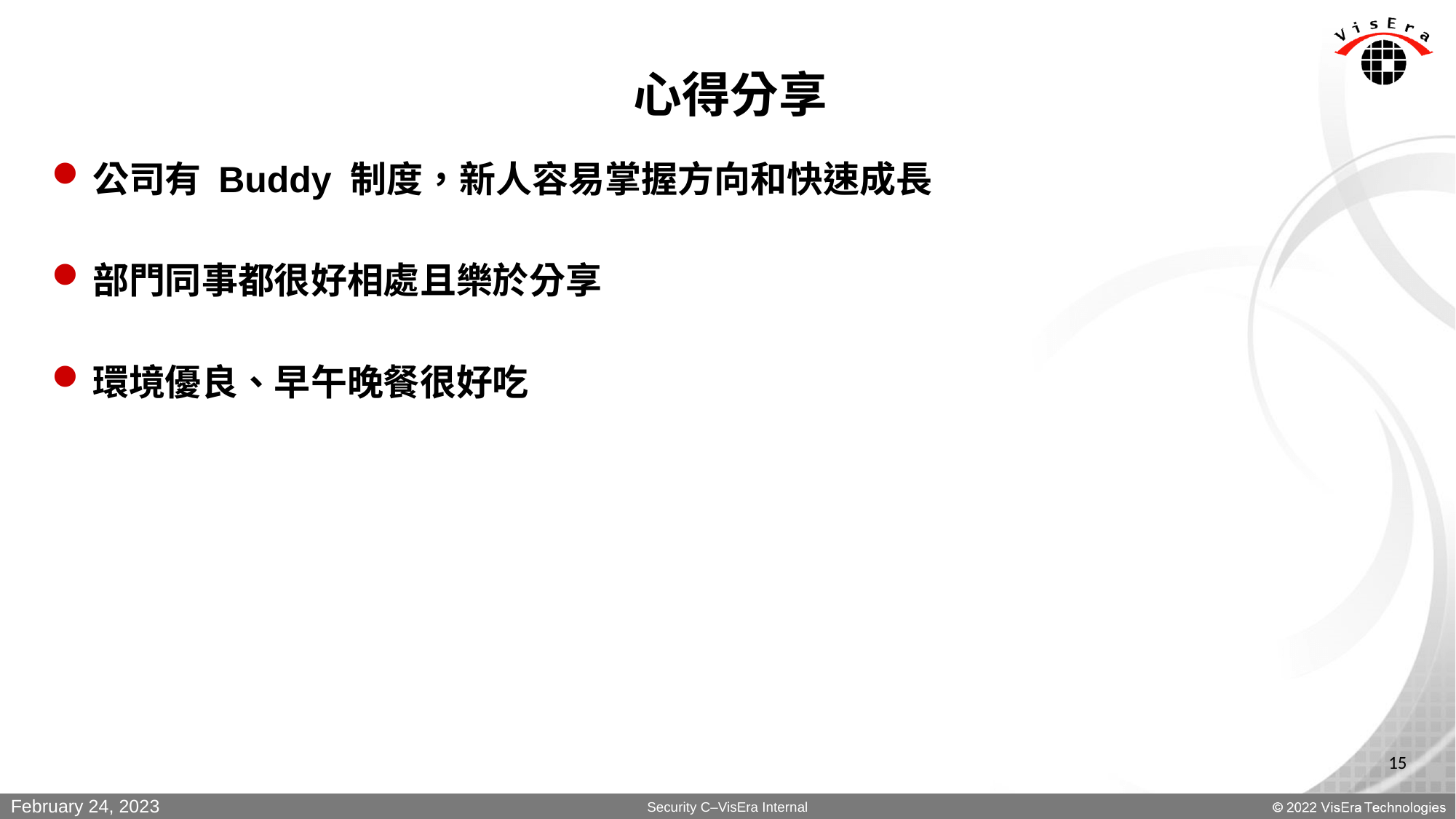

# 心得分享
公司有 Buddy 制度，新人容易掌握方向和快速成長

部門同事都很好相處且樂於分享

環境優良、早午晚餐很好吃
February 24, 2023